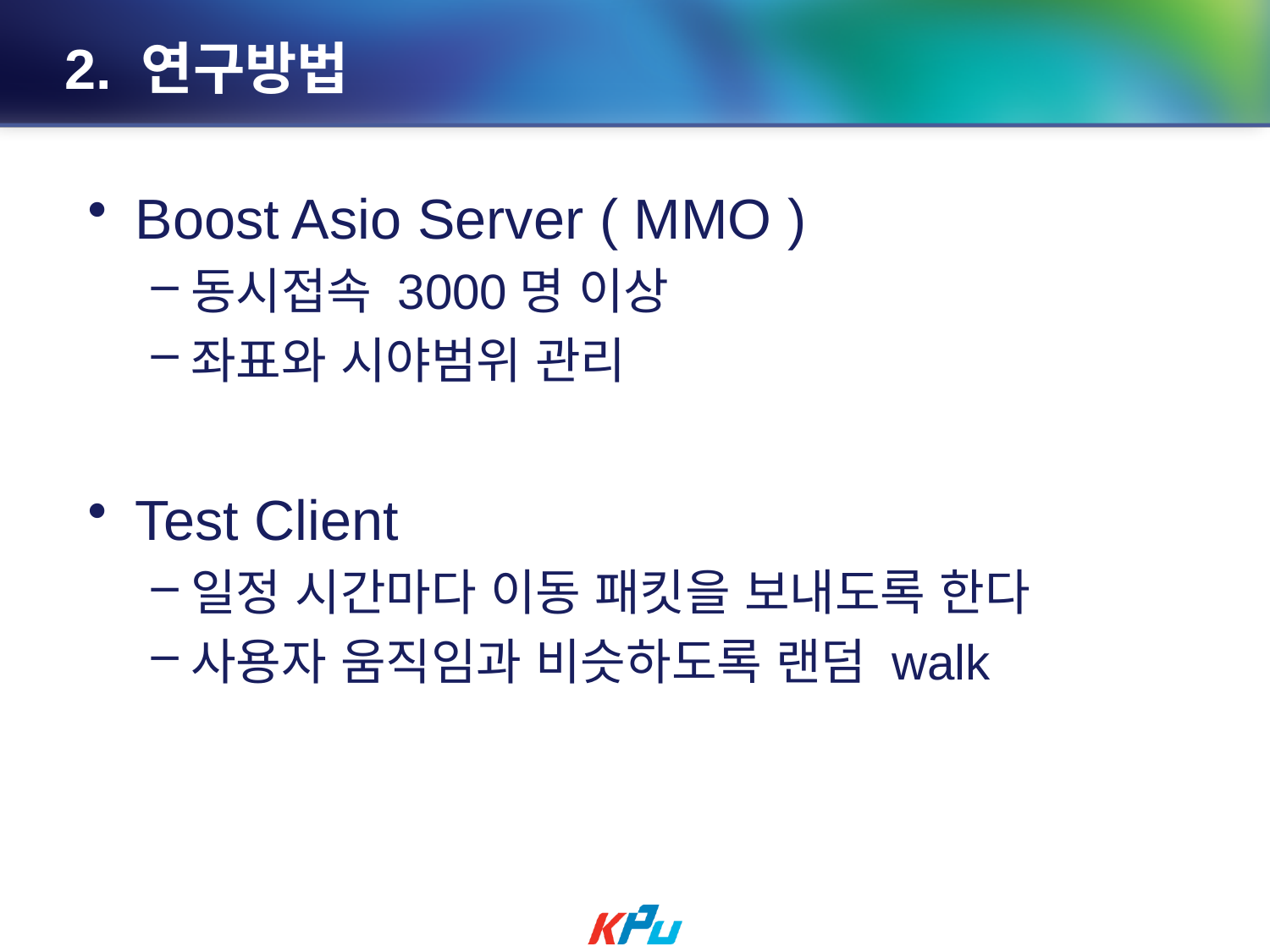

# 2. 연구방법
Boost Asio Server ( MMO )
동시접속 3000명 이상
좌표와 시야범위 관리

Test Client
일정 시간마다 이동 패킷을 보내도록 한다
사용자 움직임과 비슷하도록 랜덤 walk